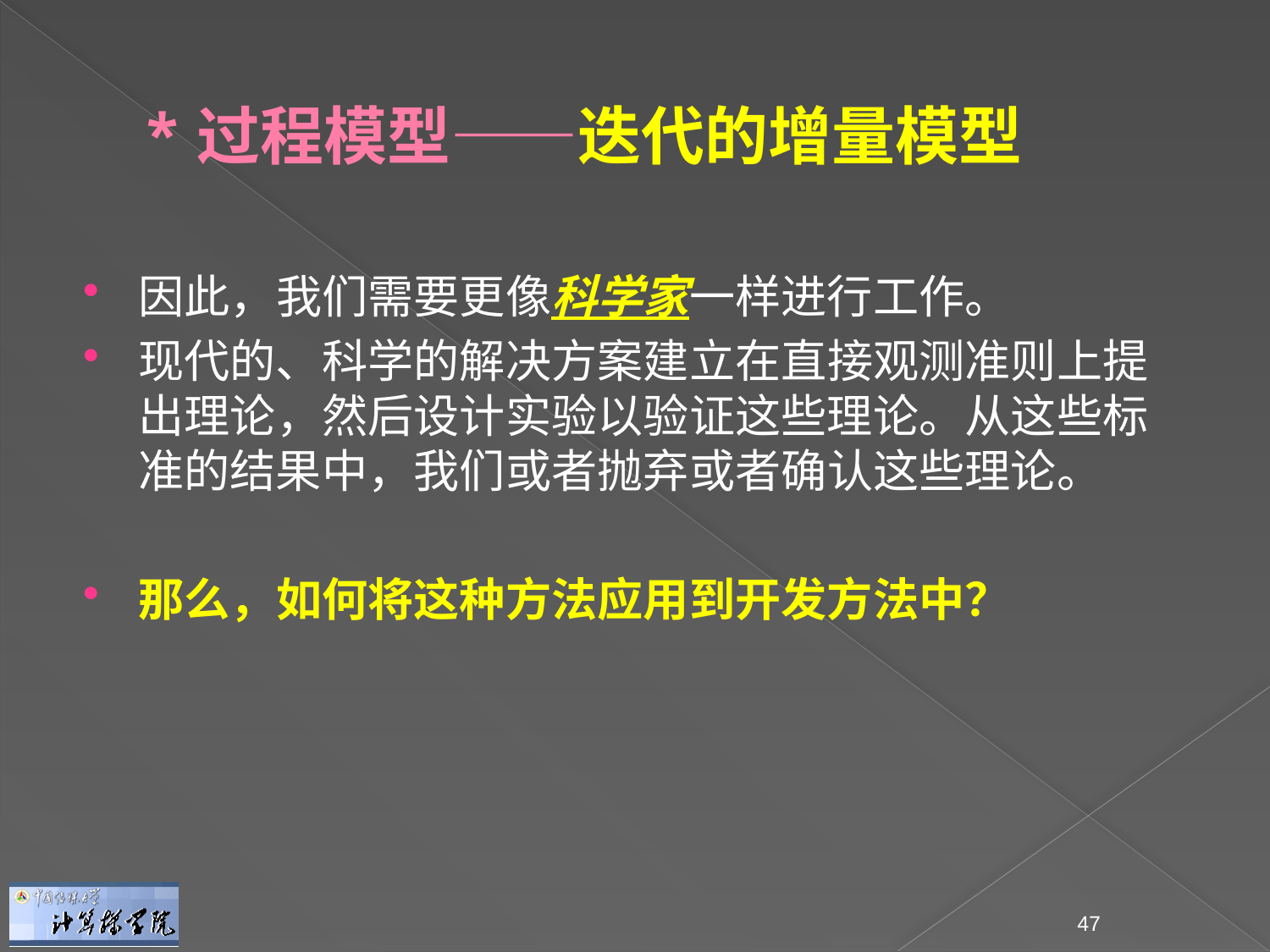

# *过程模型——迭代的增量模型
因此，我们需要更像科学家一样进行工作。
现代的、科学的解决方案建立在直接观测准则上提出理论，然后设计实验以验证这些理论。从这些标准的结果中，我们或者抛弃或者确认这些理论。

那么，如何将这种方法应用到开发方法中？
47